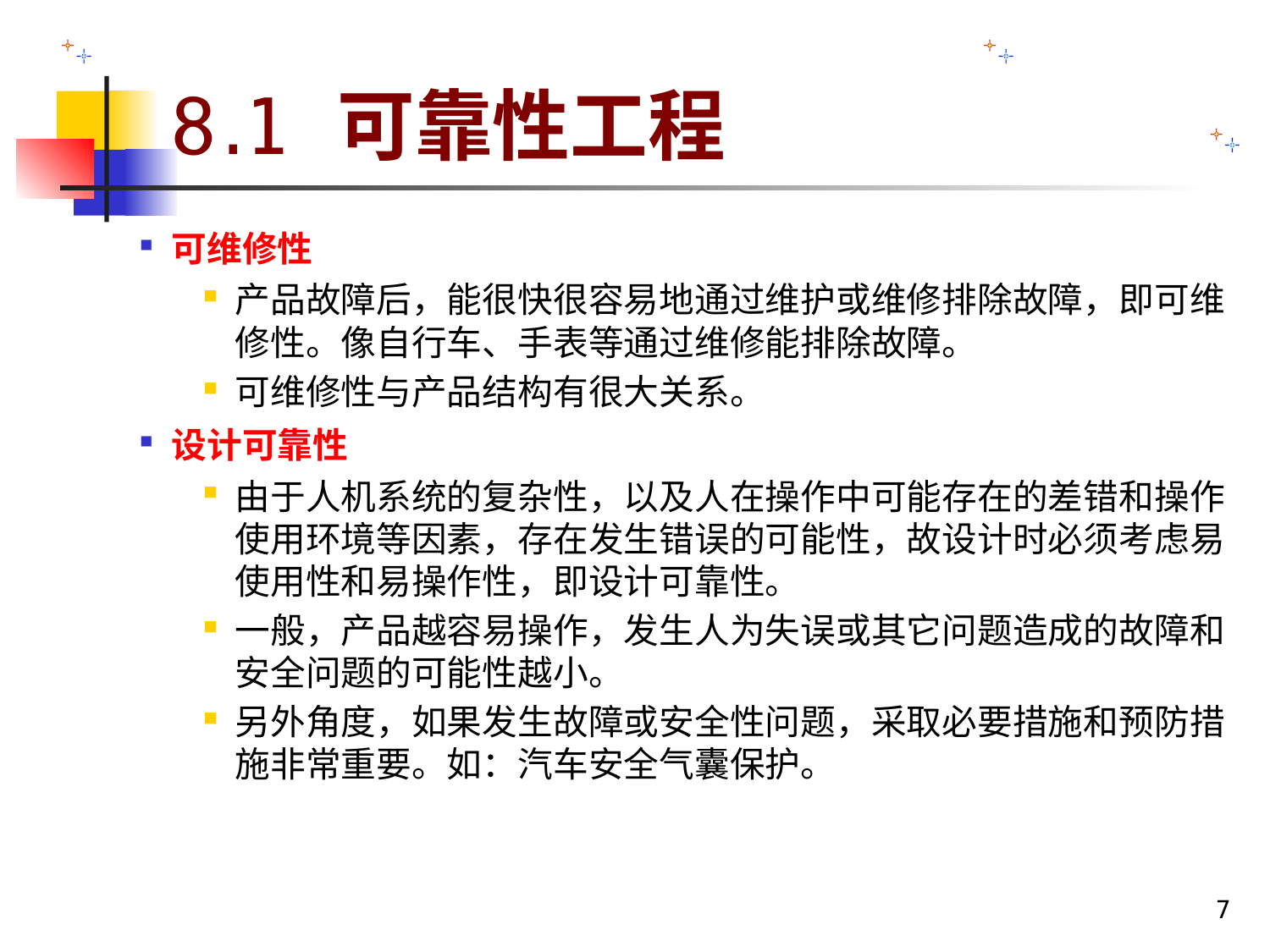

# 8.1 可靠性工程
可维修性
产品故障后，能很快很容易地通过维护或维修排除故障，即可维修性。像自行车、手表等通过维修能排除故障。
可维修性与产品结构有很大关系。
设计可靠性
由于人机系统的复杂性，以及人在操作中可能存在的差错和操作使用环境等因素，存在发生错误的可能性，故设计时必须考虑易使用性和易操作性，即设计可靠性。
一般，产品越容易操作，发生人为失误或其它问题造成的故障和安全问题的可能性越小。
另外角度，如果发生故障或安全性问题，采取必要措施和预防措施非常重要。如：汽车安全气囊保护。
7